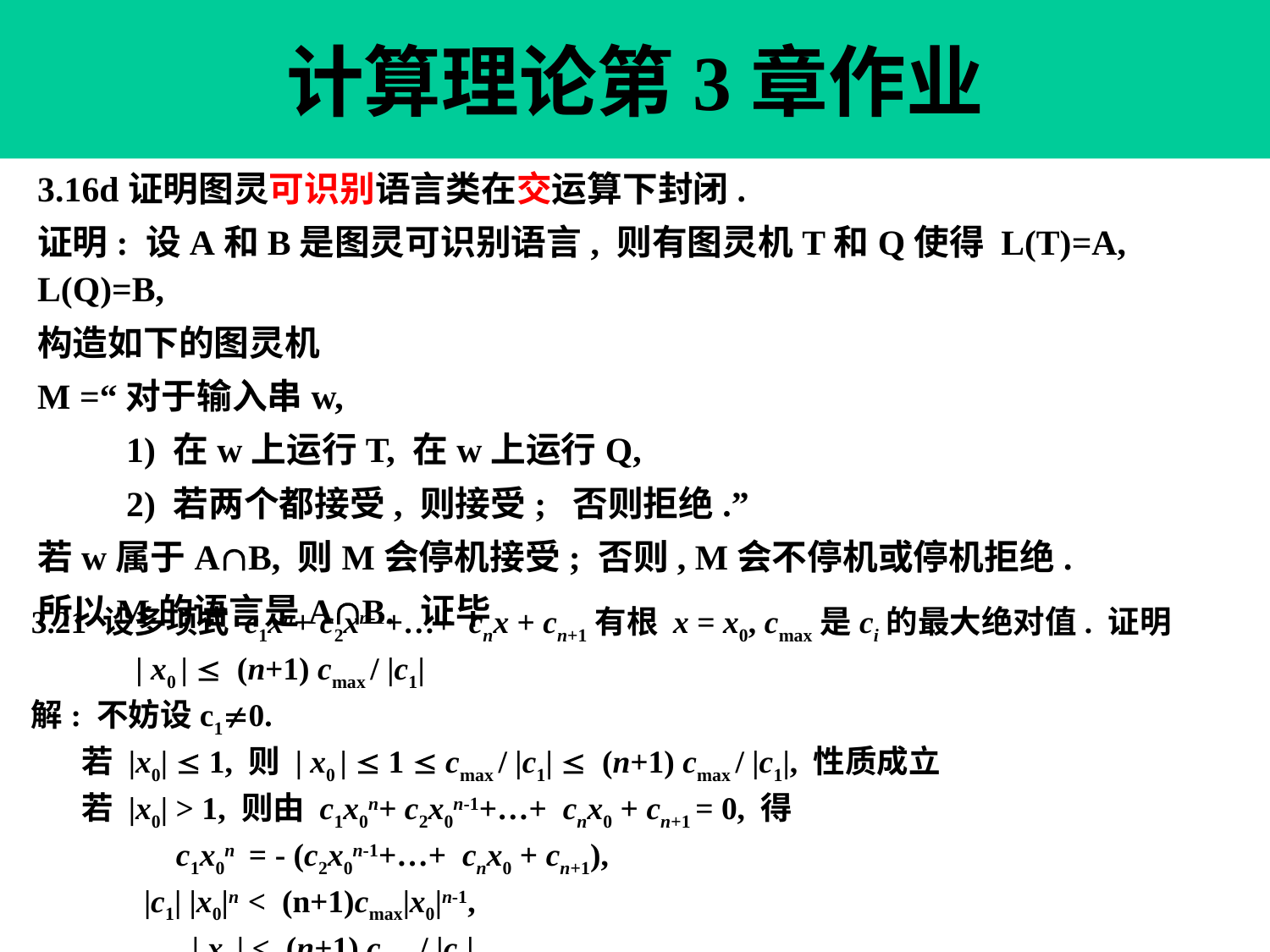

计算理论第3章作业

3.16d证明图灵可识别语言类在交运算下封闭.
证明: 设A和B是图灵可识别语言, 则有图灵机T和Q使得 L(T)=A, L(Q)=B,
构造如下的图灵机
M =“对于输入串w,
          1) 在w上运行T, 在w上运行Q,
          2) 若两个都接受, 则接受;  否则拒绝.”
若w属于A∩B, 则M会停机接受; 否则, M会不停机或停机拒绝.
所以M的语言是A∩B.  证毕
3.21 设多项式 c1xn+ c2xn-1+…+  cnx + cn+1有根 x = x0, cmax是ci的最大绝对值. 证明
             | x0 | ≤  (n+1) cmax / |c1|
解: 不妨设c1≠0.
      若 |x0| ≤ 1, 则 | x0 | ≤ 1 ≤ cmax / |c1| ≤  (n+1) cmax / |c1|, 性质成立
      若 |x0| > 1, 则由 c1x0n+ c2x0n-1+…+  cnx0 + cn+1 = 0, 得
                  c1x0n   = - (c2x0n-1+…+  cnx0 + cn+1),
              |c1| |x0|n  <  (n+1)cmax|x0|n-1,
                    | x0 | <  (n+1) cmax / |c1|.